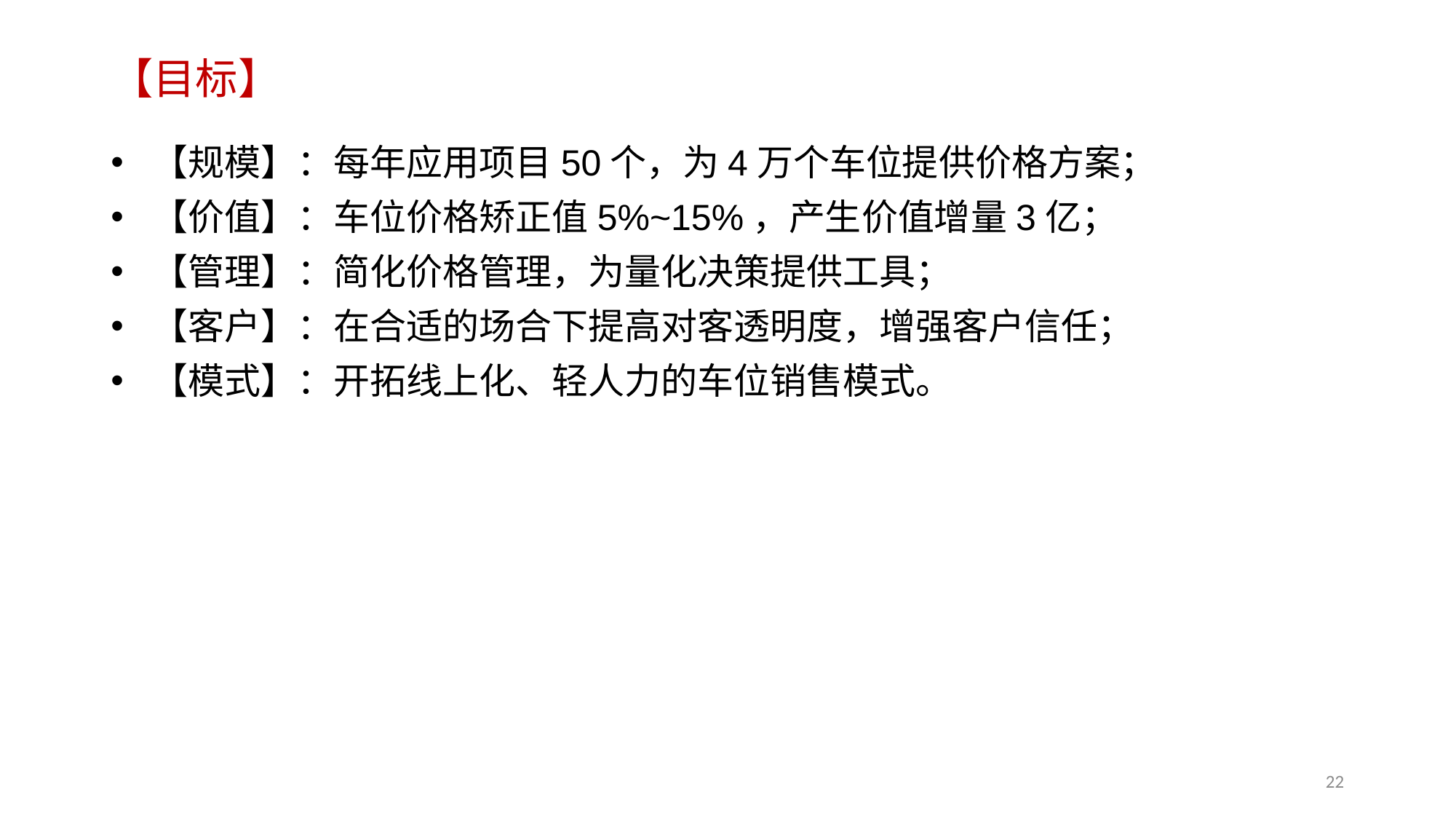

# 【目标】
【规模】：每年应用项目50个，为4万个车位提供价格方案；
【价值】：车位价格矫正值5%~15%，产生价值增量3亿；
【管理】：简化价格管理，为量化决策提供工具；
【客户】：在合适的场合下提高对客透明度，增强客户信任；
【模式】：开拓线上化、轻人力的车位销售模式。